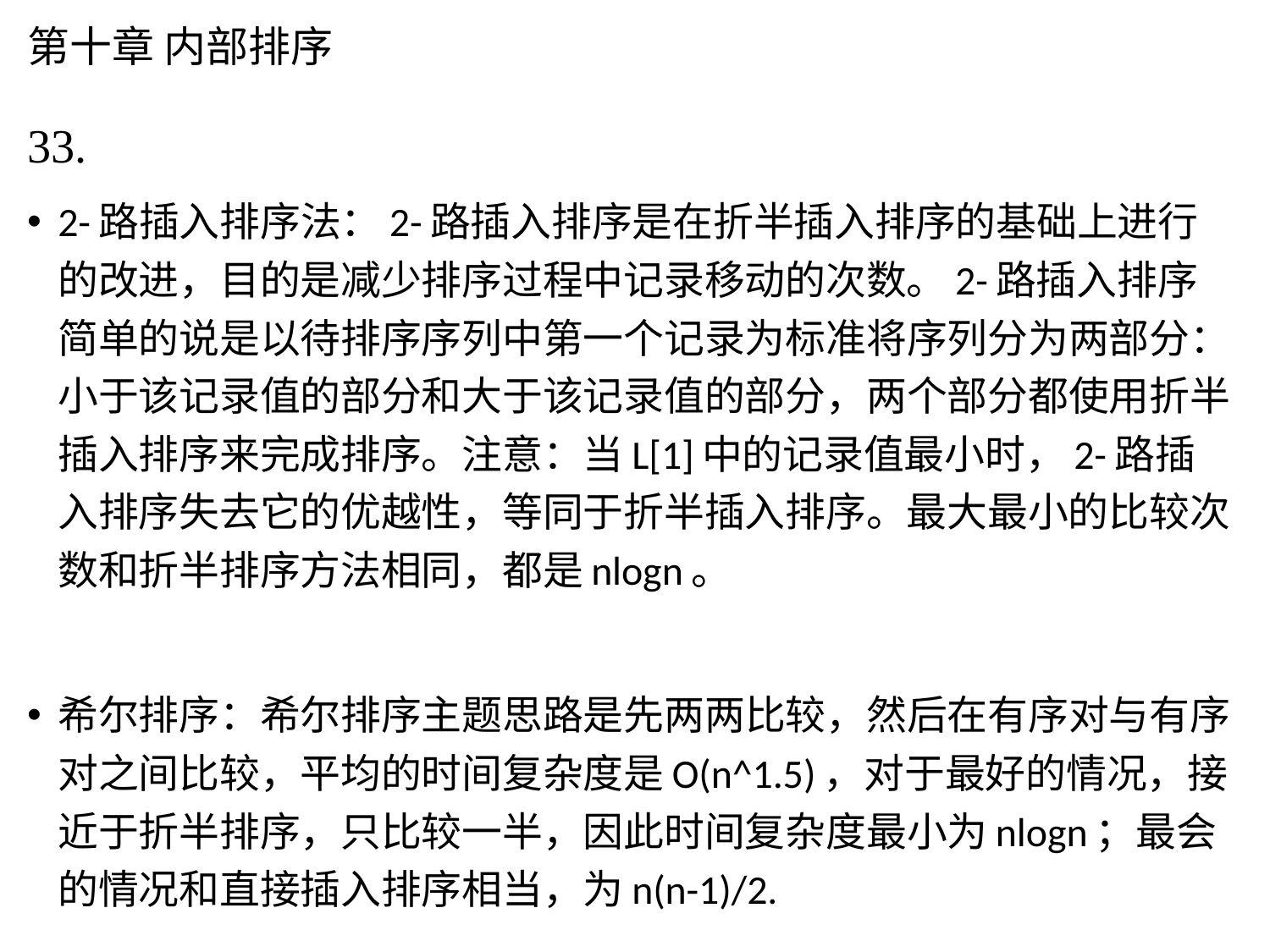

# 第十章 内部排序
33.
2-路插入排序法：2-路插入排序是在折半插入排序的基础上进行的改进，目的是减少排序过程中记录移动的次数。2-路插入排序简单的说是以待排序序列中第一个记录为标准将序列分为两部分：小于该记录值的部分和大于该记录值的部分，两个部分都使用折半插入排序来完成排序。注意：当L[1]中的记录值最小时，2-路插入排序失去它的优越性，等同于折半插入排序。最大最小的比较次数和折半排序方法相同，都是nlogn。

希尔排序：希尔排序主题思路是先两两比较，然后在有序对与有序对之间比较，平均的时间复杂度是O(n^1.5)，对于最好的情况，接近于折半排序，只比较一半，因此时间复杂度最小为nlogn；最会的情况和直接插入排序相当，为n(n-1)/2.